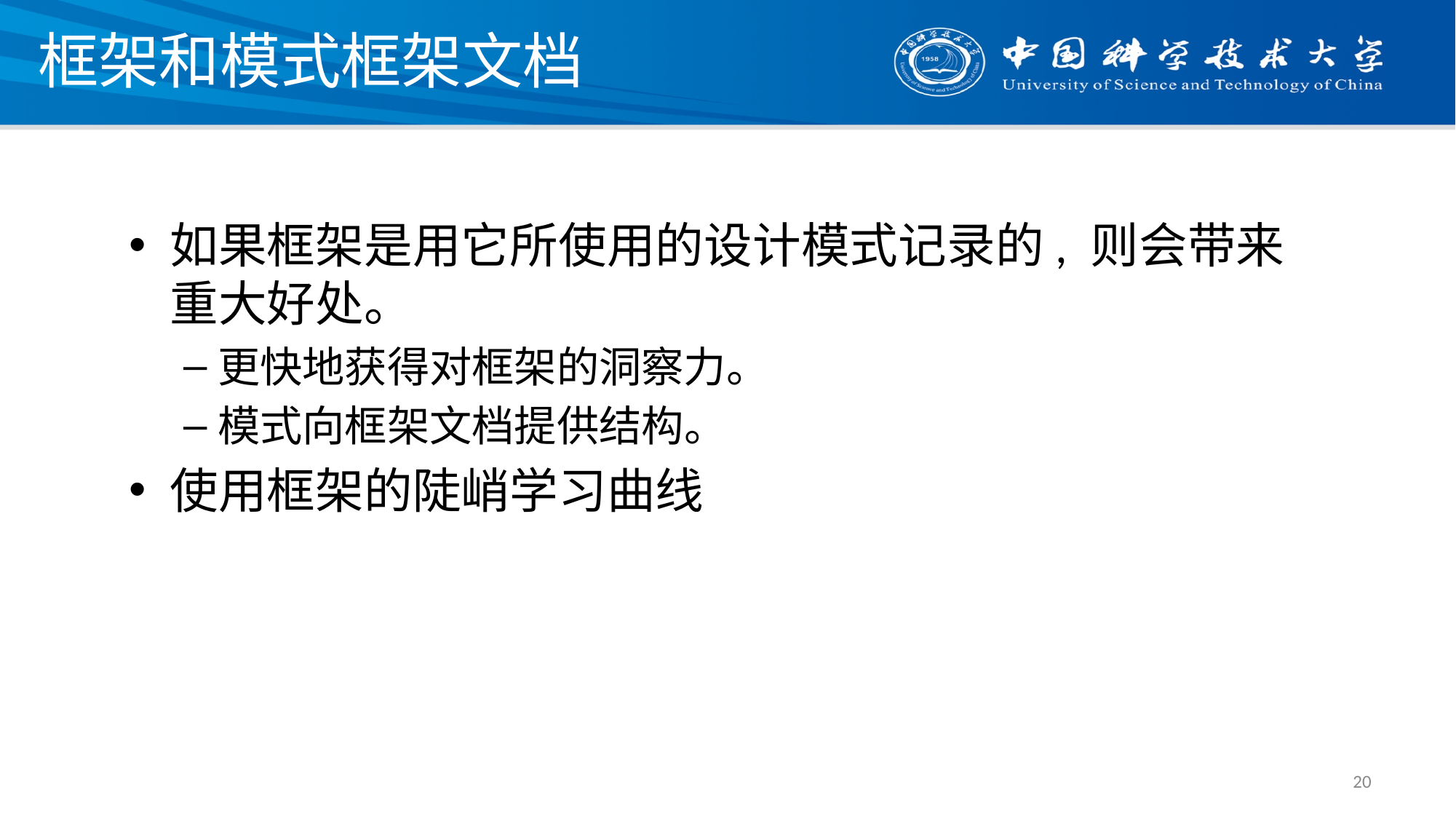

# 框架和模式框架文档
如果框架是用它所使用的设计模式记录的, 则会带来重大好处。
更快地获得对框架的洞察力。
模式向框架文档提供结构。
使用框架的陡峭学习曲线
20